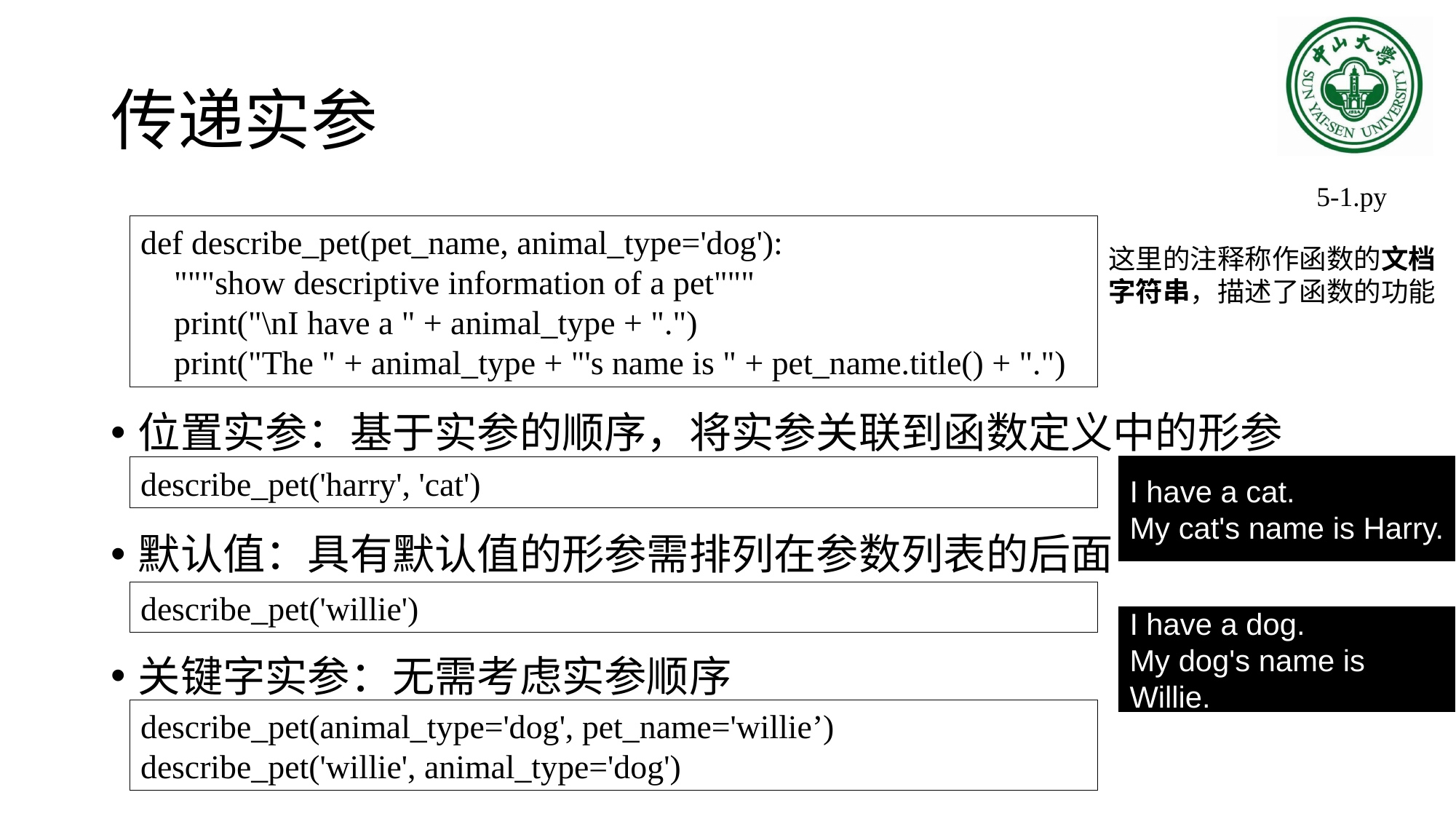

# 传递实参
5-1.py
def describe_pet(pet_name, animal_type='dog'):
    """show descriptive information of a pet"""
    print("\nI have a " + animal_type + ".")
    print("The " + animal_type + "'s name is " + pet_name.title() + ".")

位置实参：基于实参的顺序，将实参关联到函数定义中的形参

默认值：具有默认值的形参需排列在参数列表的后面

关键字实参：无需考虑实参顺序

这里的注释称作函数的文档字符串，描述了函数的功能
I have a cat.
My cat's name is Harry.
describe_pet('harry', 'cat')
describe_pet('willie')
I have a dog.
My dog's name is Willie.
describe_pet(animal_type='dog', pet_name='willie’)
describe_pet('willie', animal_type='dog')